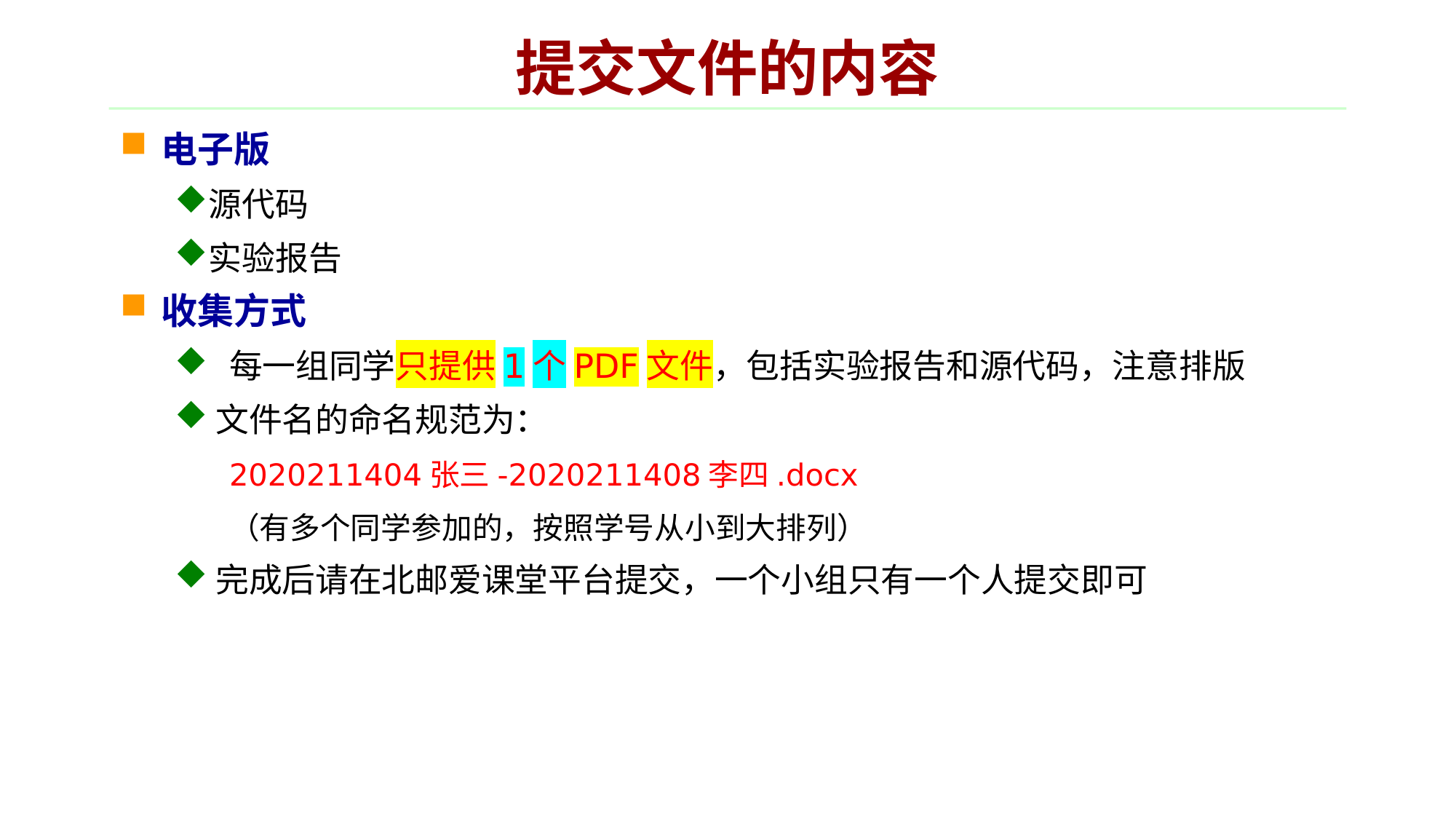

# 提交文件的内容
电子版
源代码
实验报告
收集方式
每一组同学只提供1个PDF文件，包括实验报告和源代码，注意排版
文件名的命名规范为：
2020211404张三-2020211408李四.docx
（有多个同学参加的，按照学号从小到大排列）
完成后请在北邮爱课堂平台提交，一个小组只有一个人提交即可